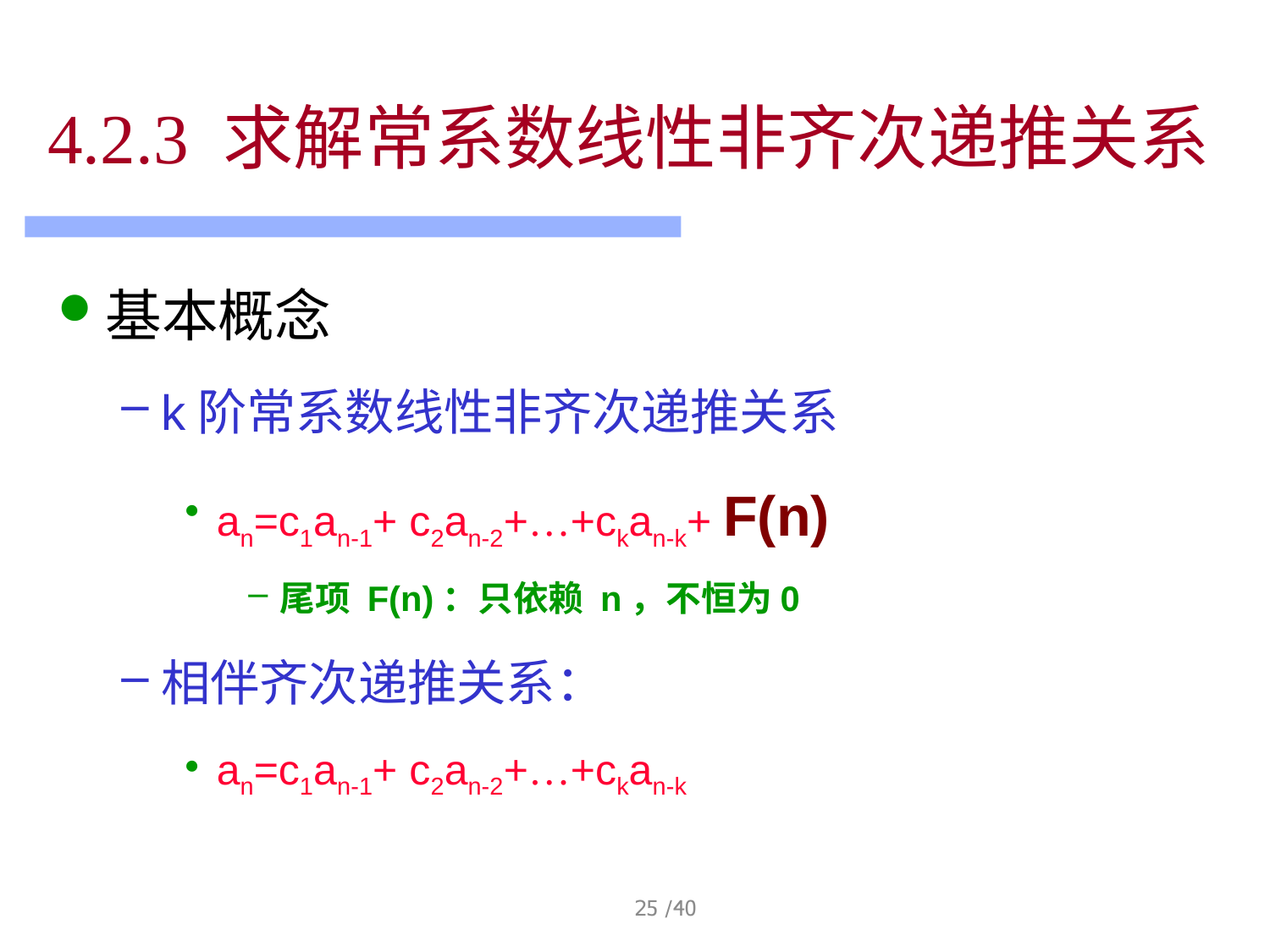

# 4.2.3 求解常系数线性非齐次递推关系
基本概念
k阶常系数线性非齐次递推关系
an=c1an-1+ c2an-2+…+ckan-k+ F(n)
尾项 F(n)：只依赖 n，不恒为0
相伴齐次递推关系：
an=c1an-1+ c2an-2+…+ckan-k
25
/40